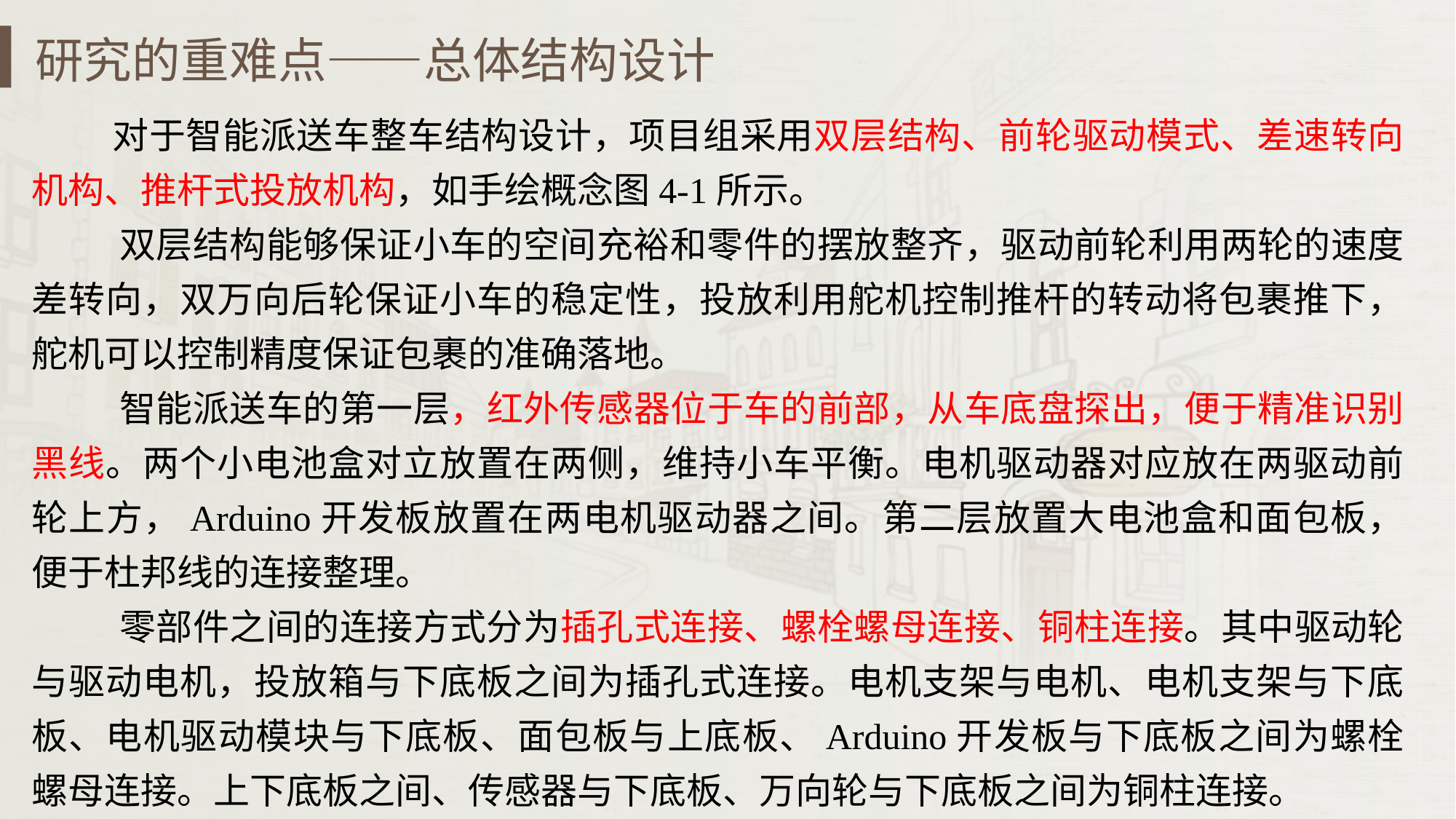

研究的重难点——总体结构设计
    对于智能派送车整车结构设计，项目组采用双层结构、前轮驱动模式、差速转向机构、推杆式投放机构，如手绘概念图4-1所示。
     双层结构能够保证小车的空间充裕和零件的摆放整齐，驱动前轮利用两轮的速度差转向，双万向后轮保证小车的稳定性，投放利用舵机控制推杆的转动将包裹推下，舵机可以控制精度保证包裹的准确落地。
     智能派送车的第一层，红外传感器位于车的前部，从车底盘探出，便于精准识别黑线。两个小电池盒对立放置在两侧，维持小车平衡。电机驱动器对应放在两驱动前轮上方，Arduino开发板放置在两电机驱动器之间。第二层放置大电池盒和面包板，便于杜邦线的连接整理。
     零部件之间的连接方式分为插孔式连接、螺栓螺母连接、铜柱连接。其中驱动轮与驱动电机，投放箱与下底板之间为插孔式连接。电机支架与电机、电机支架与下底板、电机驱动模块与下底板、面包板与上底板、Arduino开发板与下底板之间为螺栓螺母连接。上下底板之间、传感器与下底板、万向轮与下底板之间为铜柱连接。